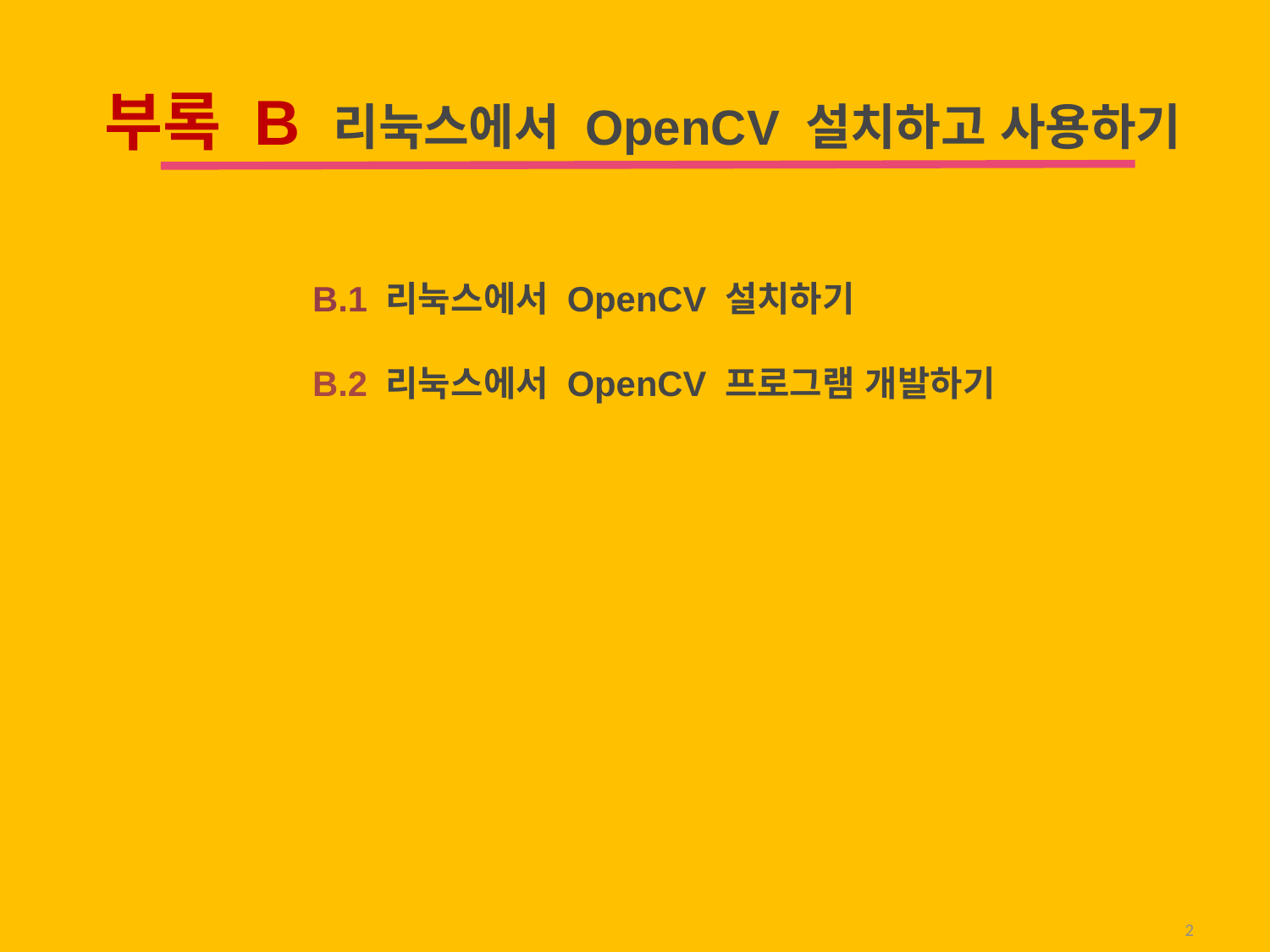

부록 B 리눅스에서 OpenCV 설치하고 사용하기
B.1 리눅스에서 OpenCV 설치하기
B.2 리눅스에서 OpenCV 프로그램 개발하기
2